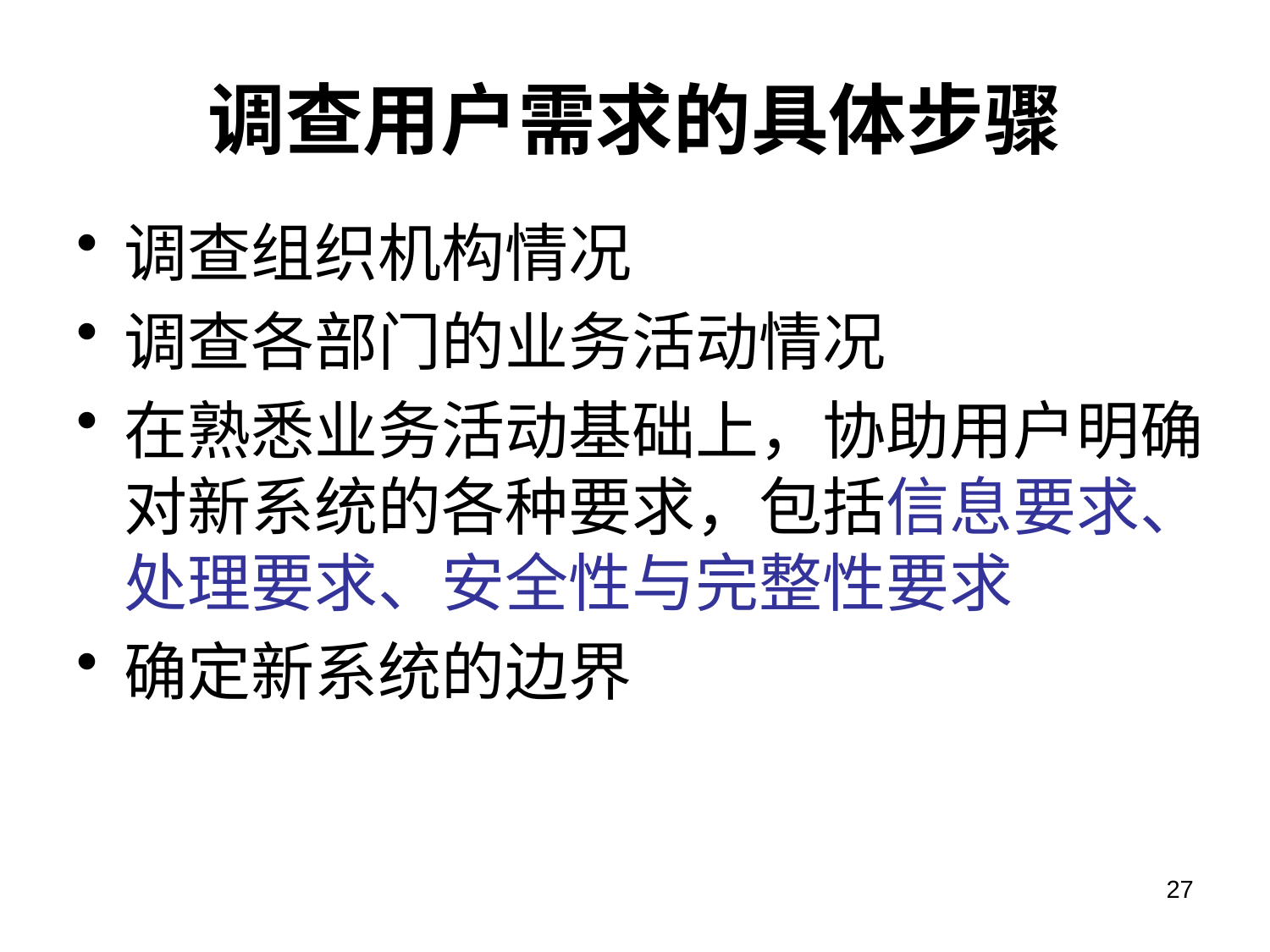

# 调查用户需求的具体步骤
调查组织机构情况
调查各部门的业务活动情况
在熟悉业务活动基础上，协助用户明确对新系统的各种要求，包括信息要求、处理要求、安全性与完整性要求
确定新系统的边界
27